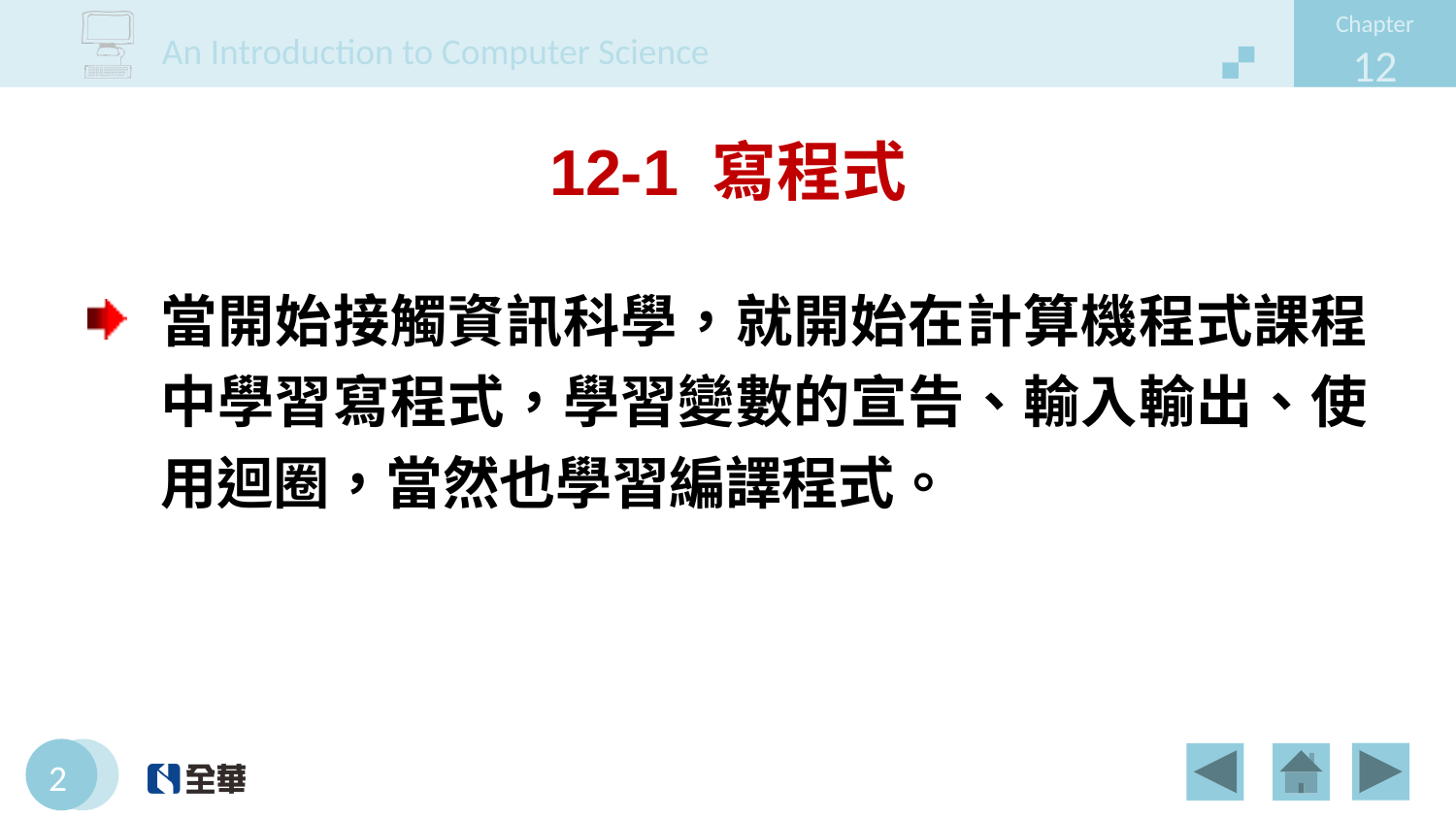

# 12-1 寫程式
當開始接觸資訊科學，就開始在計算機程式課程中學習寫程式，學習變數的宣告、輸入輸出、使用迴圈，當然也學習編譯程式。